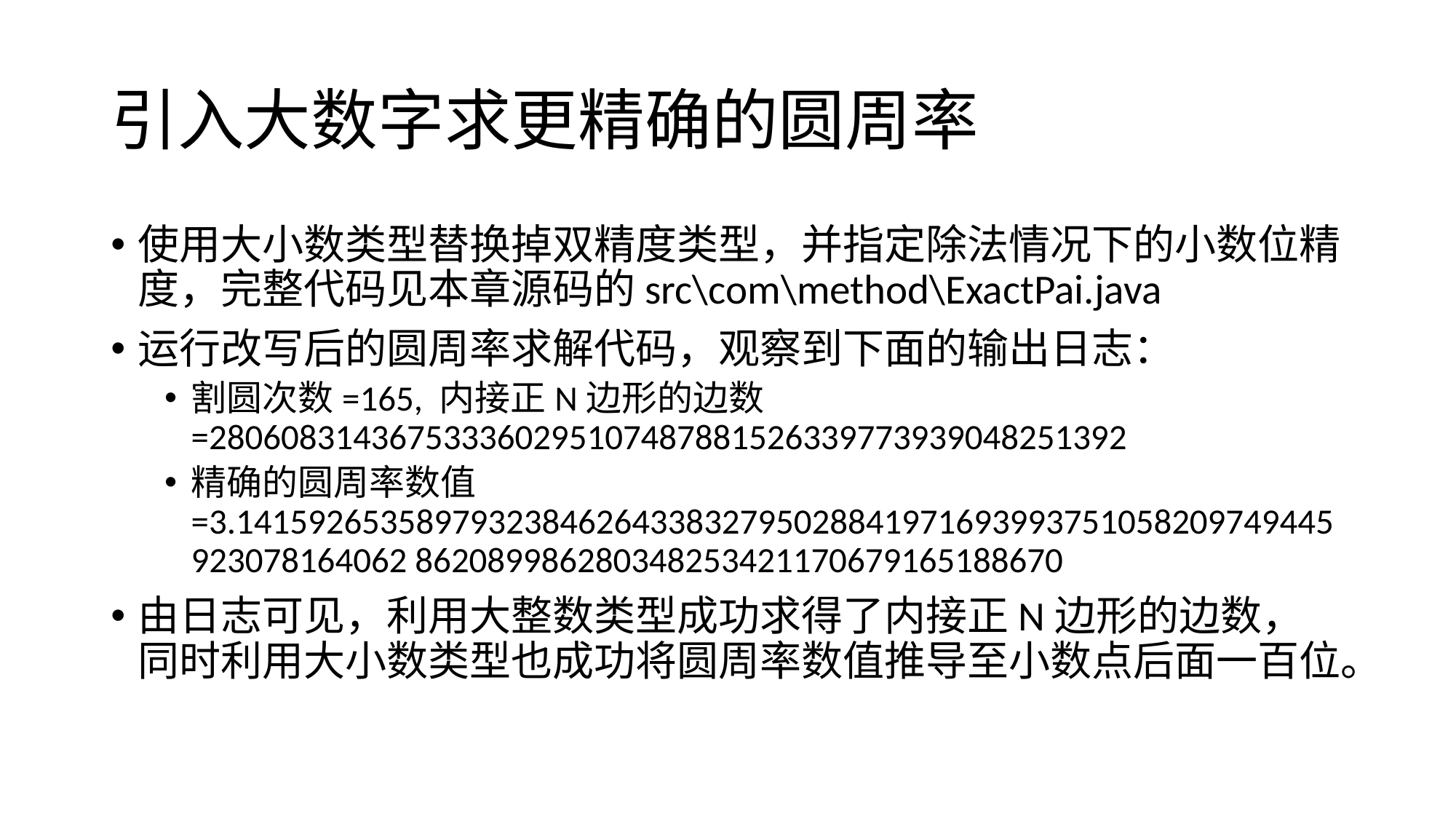

# 引入大数字求更精确的圆周率
使用大小数类型替换掉双精度类型，并指定除法情况下的小数位精度，完整代码见本章源码的src\com\method\ExactPai.java
运行改写后的圆周率求解代码，观察到下面的输出日志：
割圆次数=165, 内接正N边形的边数=280608314367533360295107487881526339773939048251392
精确的圆周率数值=3.1415926535897932384626433832795028841971693993751058209749445923078164062 862089986280348253421170679165188670
由日志可见，利用大整数类型成功求得了内接正N边形的边数，同时利用大小数类型也成功将圆周率数值推导至小数点后面一百位。